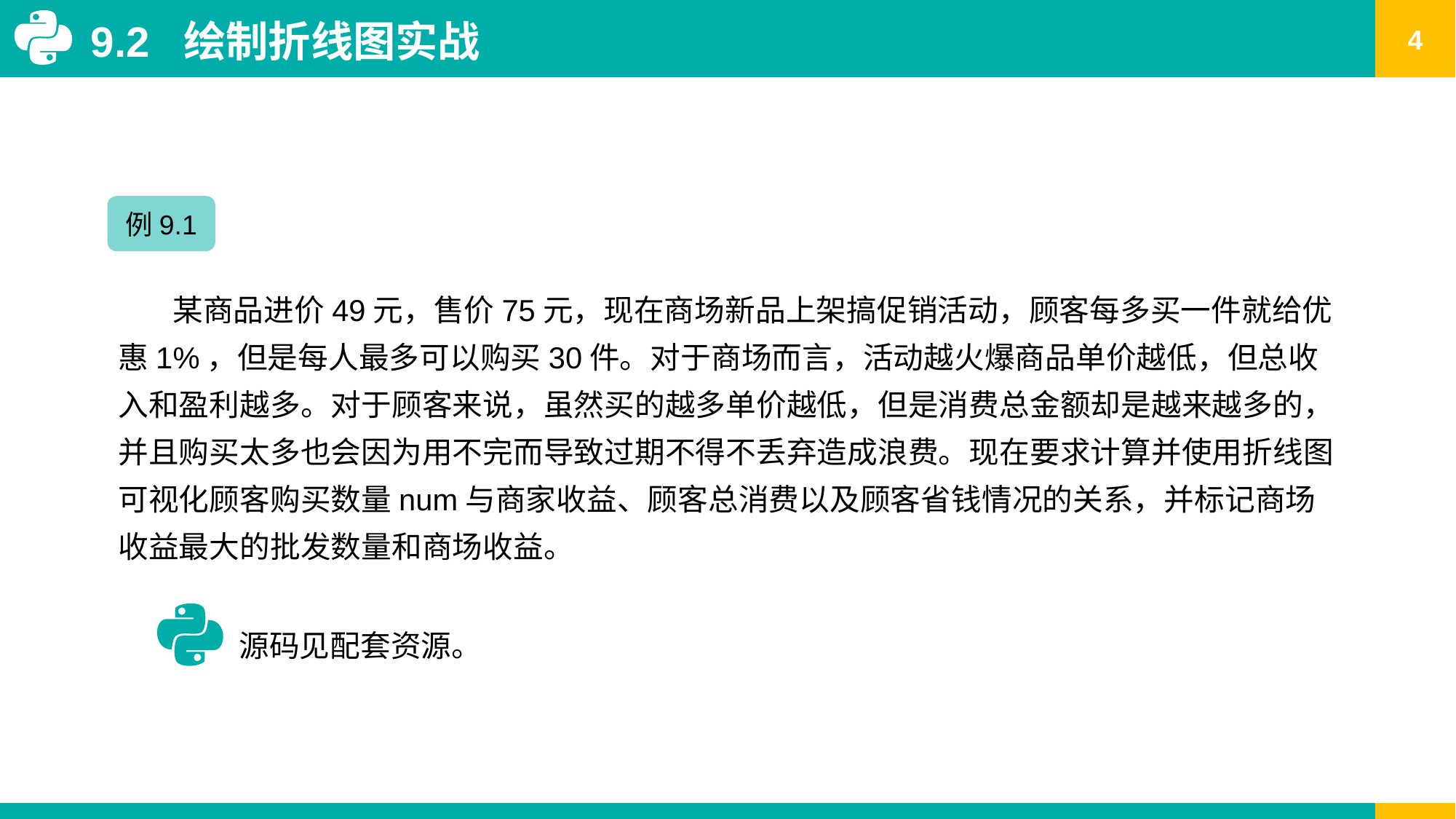

9.2  绘制折线图实战
例9.1
某商品进价49元，售价75元，现在商场新品上架搞促销活动，顾客每多买一件就给优惠1%，但是每人最多可以购买30件。对于商场而言，活动越火爆商品单价越低，但总收入和盈利越多。对于顾客来说，虽然买的越多单价越低，但是消费总金额却是越来越多的，并且购买太多也会因为用不完而导致过期不得不丢弃造成浪费。现在要求计算并使用折线图可视化顾客购买数量num与商家收益、顾客总消费以及顾客省钱情况的关系，并标记商场收益最大的批发数量和商场收益。

源码见配套资源。